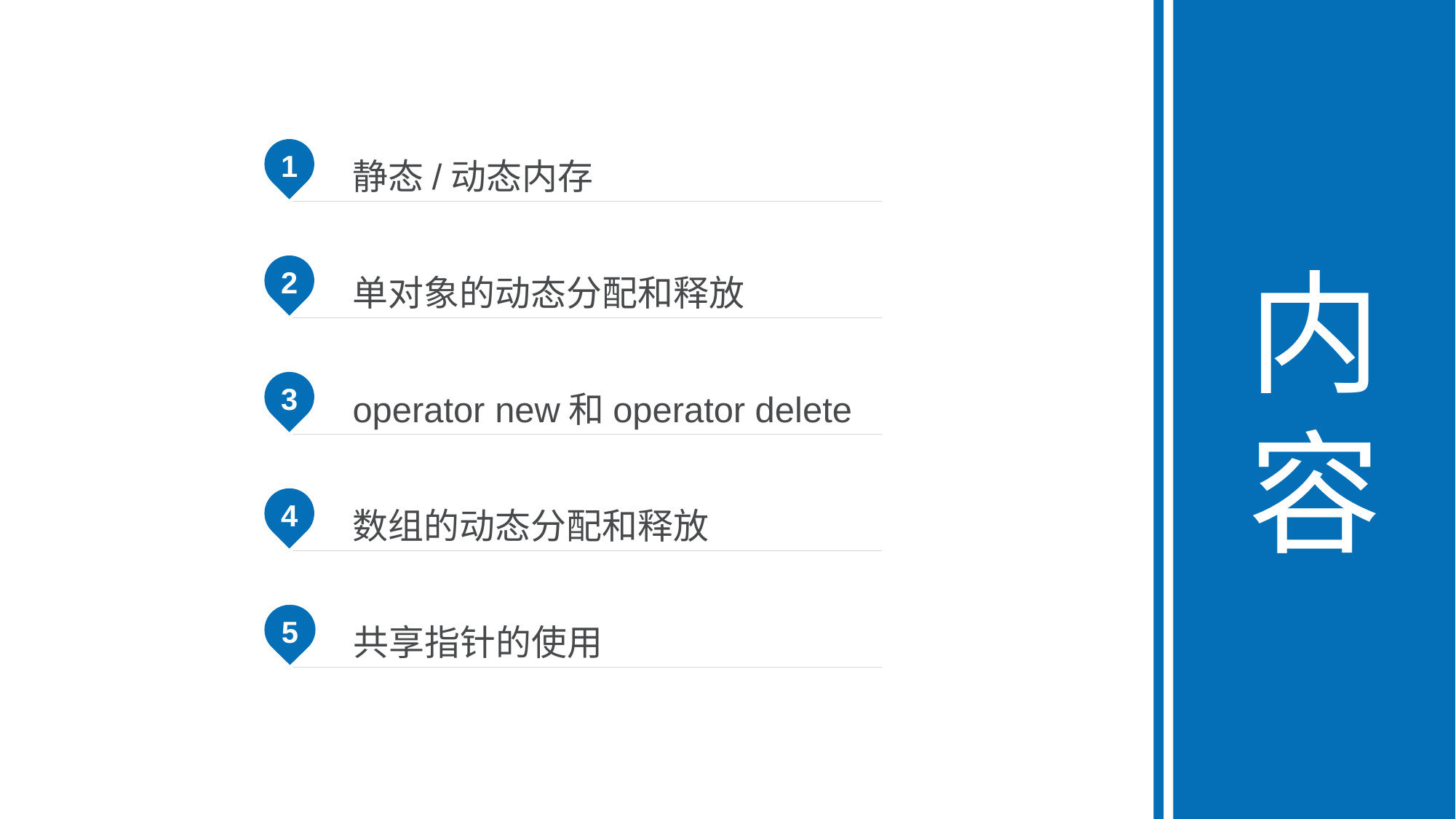

内容

1
静态/动态内存
2
单对象的动态分配和释放
3
operator new和operator delete
4
数组的动态分配和释放
5
共享指针的使用